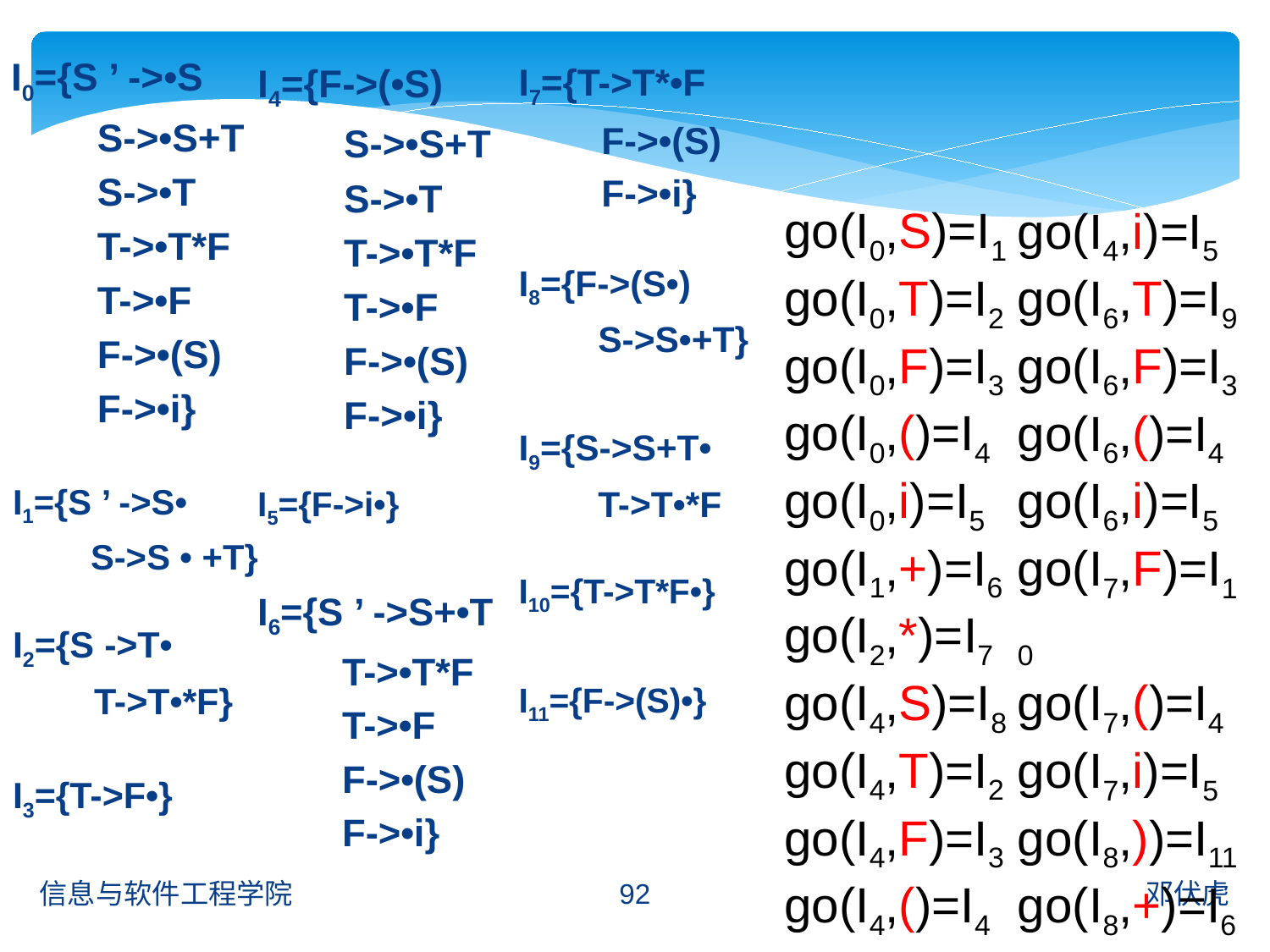

I0={S ’ ->•S
        S->•S+T
        S->•T
        T->•T*F
        T->•F
        F->•(S)
        F->•i}
I7={T->T*•F
        F->•(S)
        F->•i}
I4={F->(•S)
        S->•S+T
        S->•T
        T->•T*F
        T->•F
        F->•(S)
        F->•i}
go(I0,S)=I1
go(I0,T)=I2
go(I0,F)=I3
go(I0,()=I4
go(I0,i)=I5
go(I1,+)=I6
go(I2,*)=I7
go(I4,S)=I8
go(I4,T)=I2
go(I4,F)=I3
go(I4,()=I4
go(I4,i)=I5
go(I6,T)=I9
go(I6,F)=I3
go(I6,()=I4
go(I6,i)=I5
go(I7,F)=I10
go(I7,()=I4
go(I7,i)=I5
go(I8,))=I11
go(I8,+)=I6
go(I9,*)=I7

I8={F->(S•)
        S->S•+T}
I9={S->S+T•
        T->T•*F
I1={S ’ ->S•
        S->S • +T}
I5={F->i•}
I10={T->T*F•}
I6={S ’ ->S+•T
        T->•T*F
        T->•F
        F->•(S)
        F->•i}
I2={S ->T•
        T->T•*F}
I11={F->(S)•}
I3={T->F•}
信息与软件工程学院
92
邓伏虎